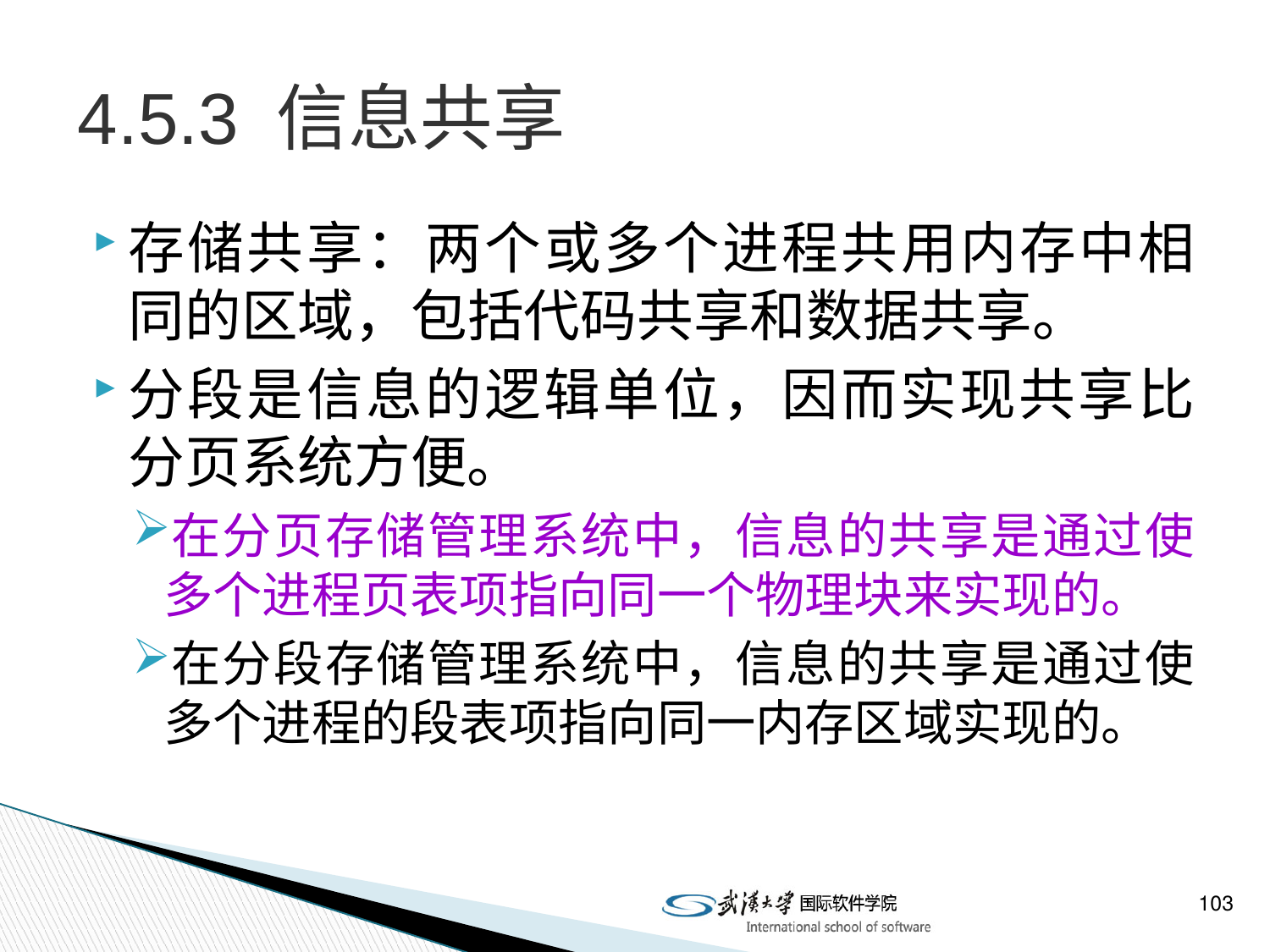

# 4.5.3 信息共享
存储共享：两个或多个进程共用内存中相同的区域，包括代码共享和数据共享。
分段是信息的逻辑单位，因而实现共享比分页系统方便。
在分页存储管理系统中，信息的共享是通过使多个进程页表项指向同一个物理块来实现的。
在分段存储管理系统中，信息的共享是通过使多个进程的段表项指向同一内存区域实现的。